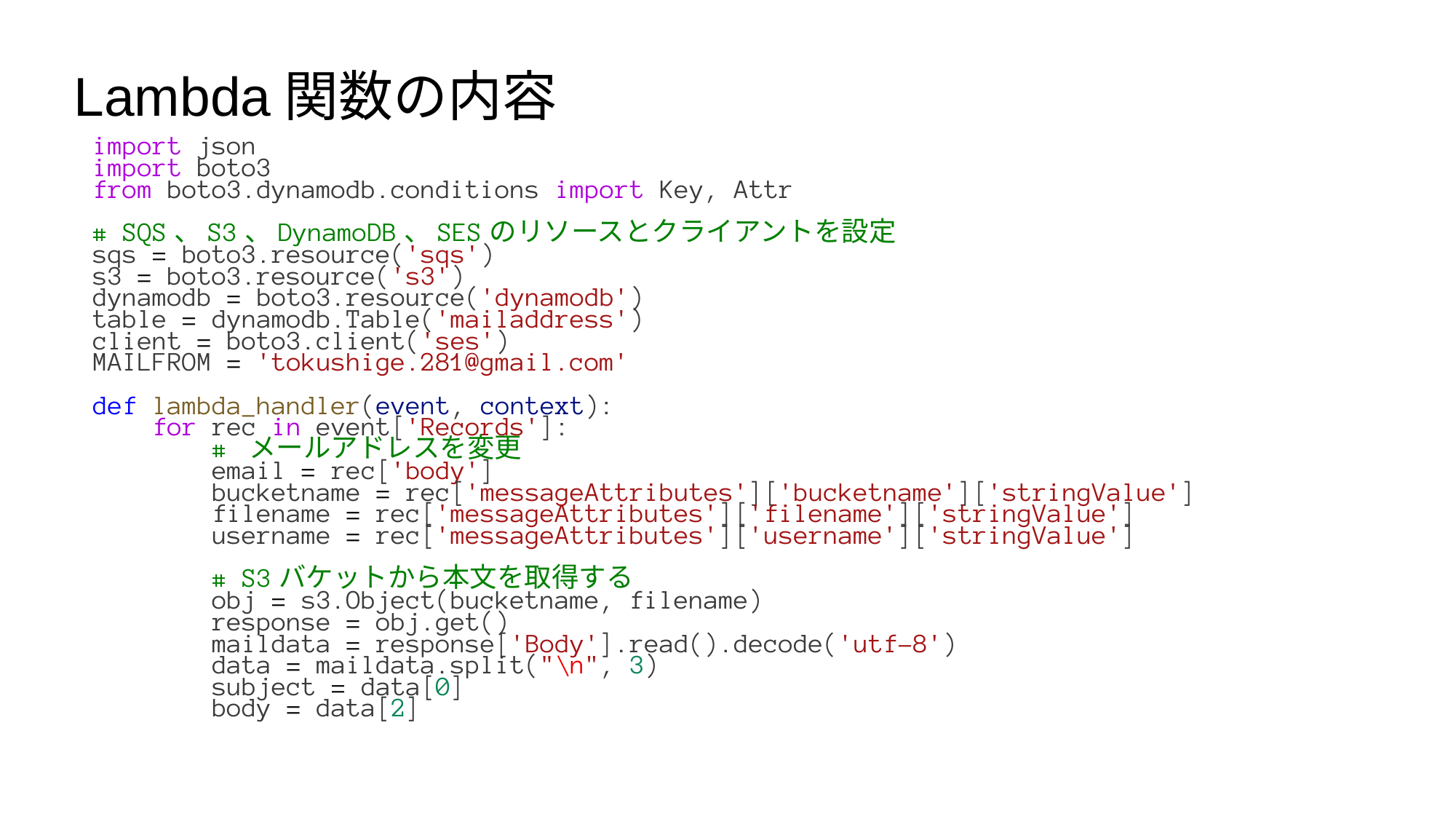

Lambda関数の内容
import json
import boto3
from boto3.dynamodb.conditions import Key, Attr
# SQS、S3、DynamoDB、SESのリソースとクライアントを設定
sqs = boto3.resource('sqs')
s3 = boto3.resource('s3')
dynamodb = boto3.resource('dynamodb')
table = dynamodb.Table('mailaddress')
client = boto3.client('ses')
MAILFROM = 'tokushige.281@gmail.com'
def lambda_handler(event, context):
    for rec in event['Records']:
        # メールアドレスを変更
        email = rec['body']
        bucketname = rec['messageAttributes']['bucketname']['stringValue']
        filename = rec['messageAttributes']['filename']['stringValue']
        username = rec['messageAttributes']['username']['stringValue']
        # S3バケットから本文を取得する
        obj = s3.Object(bucketname, filename)
        response = obj.get()
        maildata = response['Body'].read().decode('utf-8')
        data = maildata.split("\n", 3)
        subject = data[0]
        body = data[2]